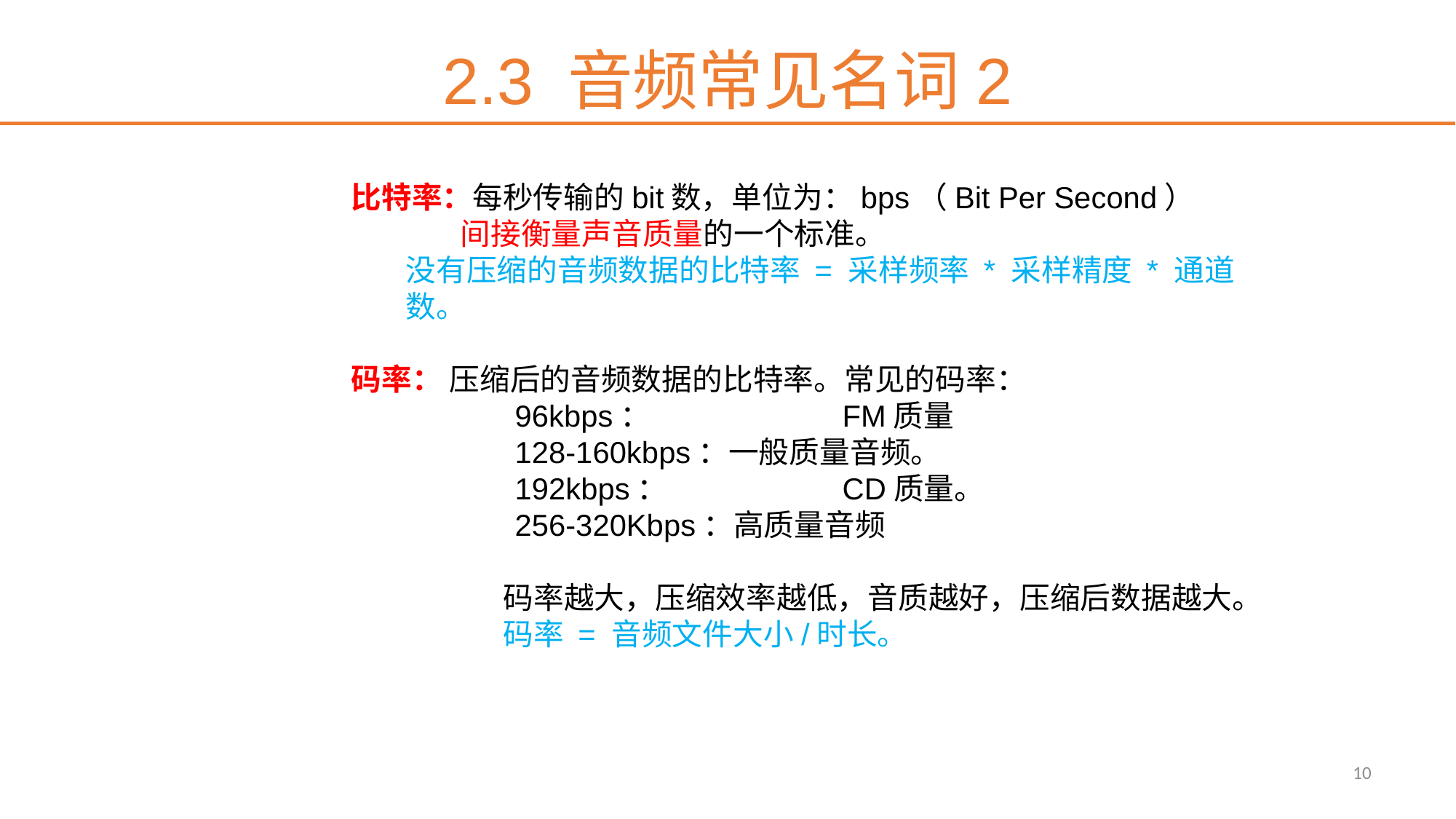

# 2.3 音频常见名词2
比特率：每秒传输的bit数，单位为：bps（Bit Per Second）
	间接衡量声音质量的一个标准。
没有压缩的音频数据的比特率 = 采样频率 * 采样精度 * 通道数。

码率： 压缩后的音频数据的比特率。常见的码率：
	96kbps：		FM质量
	128-160kbps：一般质量音频。
	192kbps：		CD质量。
	256-320Kbps：高质量音频

	码率越大，压缩效率越低，音质越好，压缩后数据越大。
	码率 = 音频文件大小/时长。

10